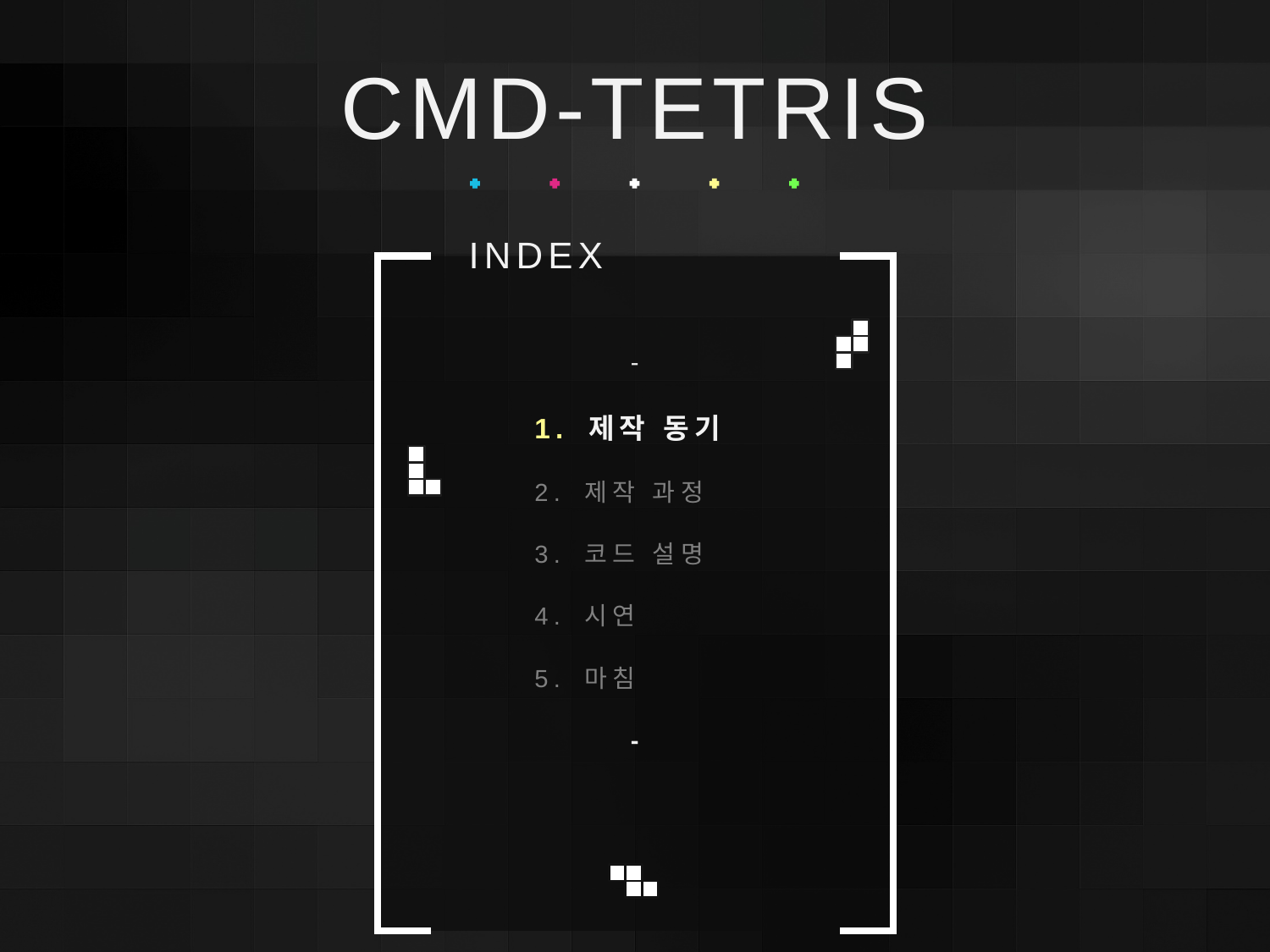

CMD-TETRIS
INDEX
-
 1. 제작 동기
 2. 제작 과정
 3. 코드 설명
 4. 시연
 5. 마침
-